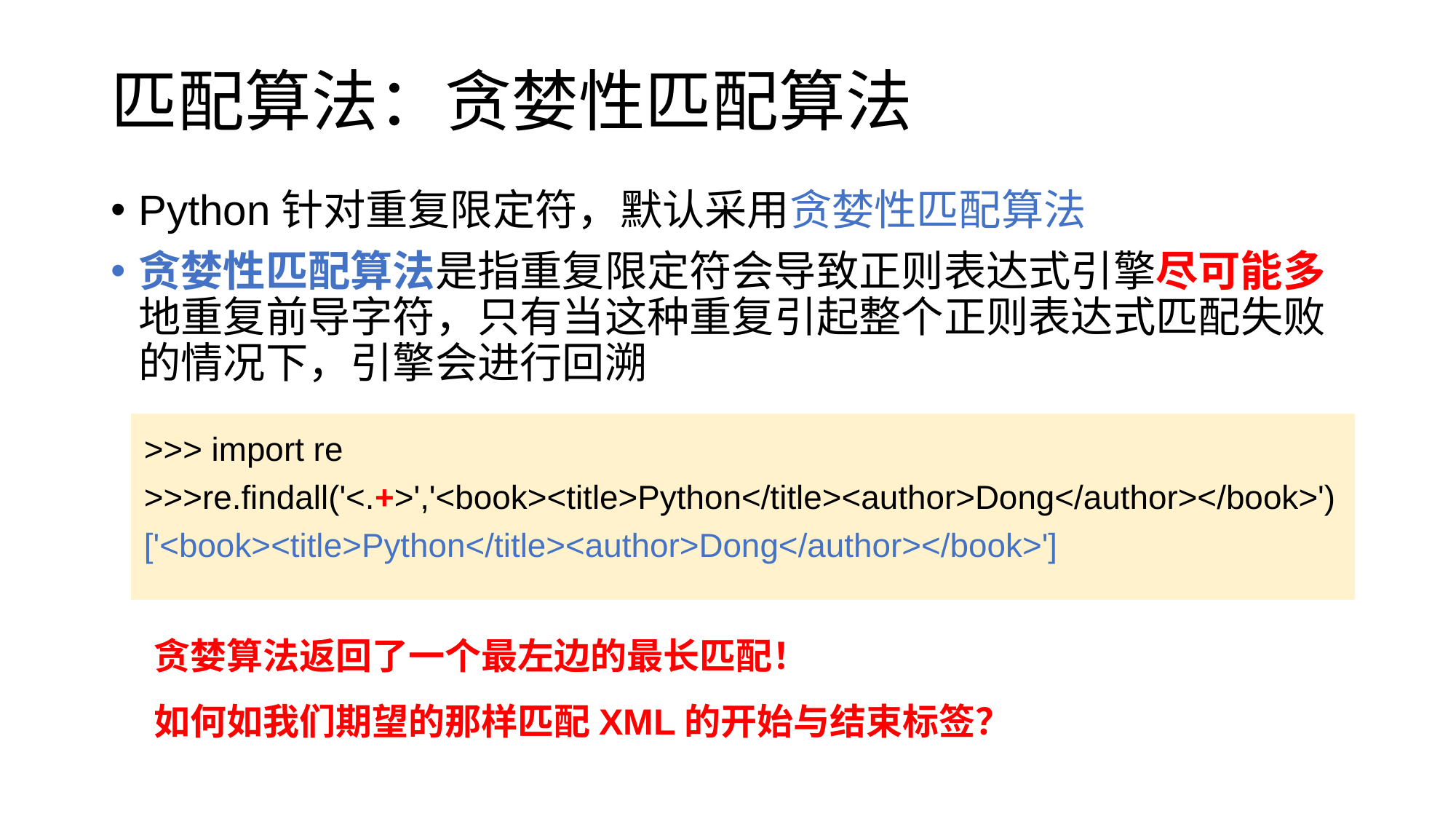

# 匹配算法：贪婪性匹配算法
Python针对重复限定符，默认采用贪婪性匹配算法
贪婪性匹配算法是指重复限定符会导致正则表达式引擎尽可能多地重复前导字符，只有当这种重复引起整个正则表达式匹配失败的情况下，引擎会进行回溯

>>> import re
>>>re.findall('<.+>','<book><title>Python</title><author>Dong</author></book>')
['<book><title>Python</title><author>Dong</author></book>']
贪婪算法返回了一个最左边的最长匹配！
如何如我们期望的那样匹配XML的开始与结束标签？